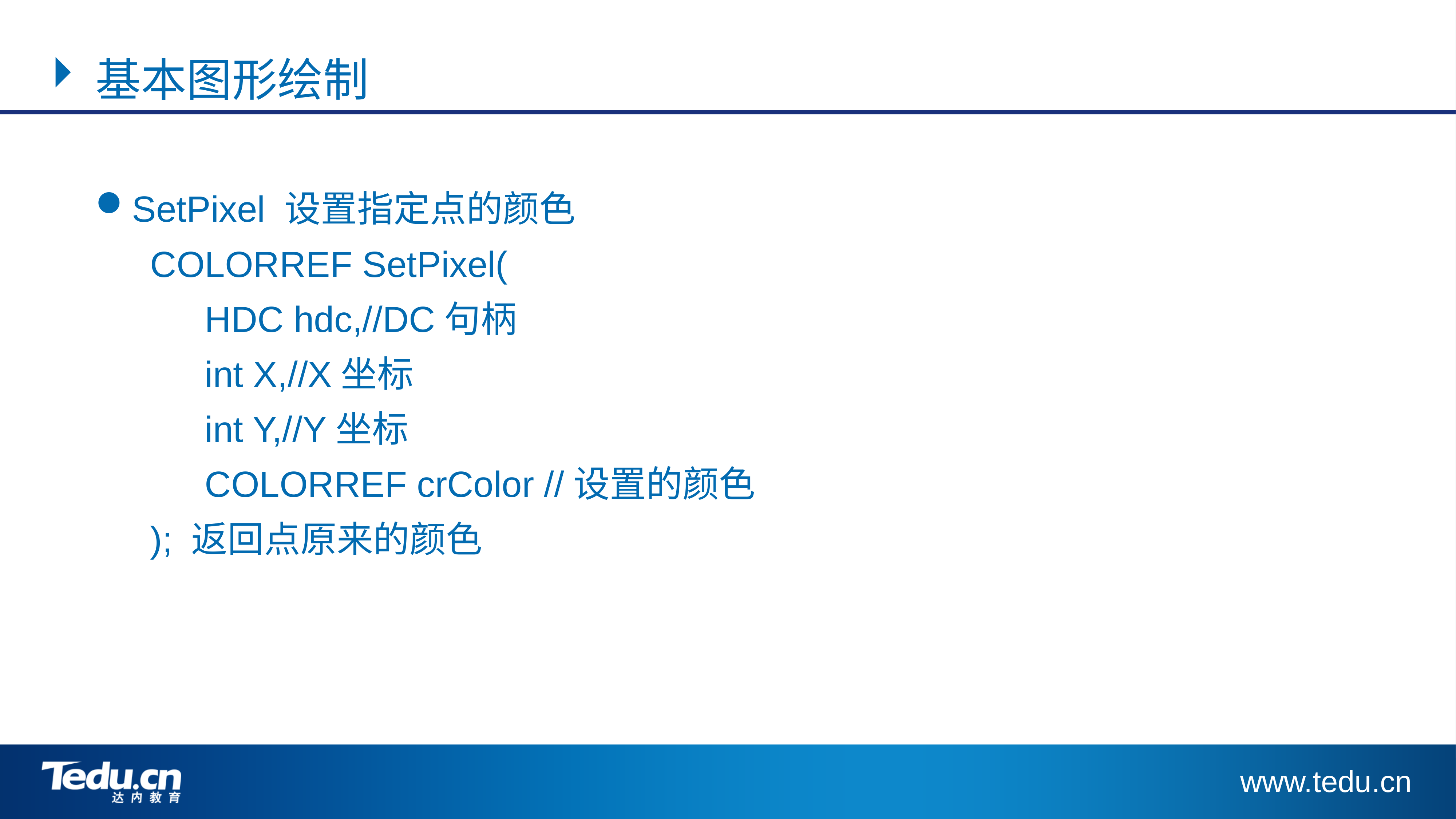

基本图形绘制

SetPixel 设置指定点的颜色
	COLORREF SetPixel(
		HDC hdc,//DC句柄
		int X,//X坐标
		int Y,//Y坐标
		COLORREF crColor //设置的颜色
	); 返回点原来的颜色